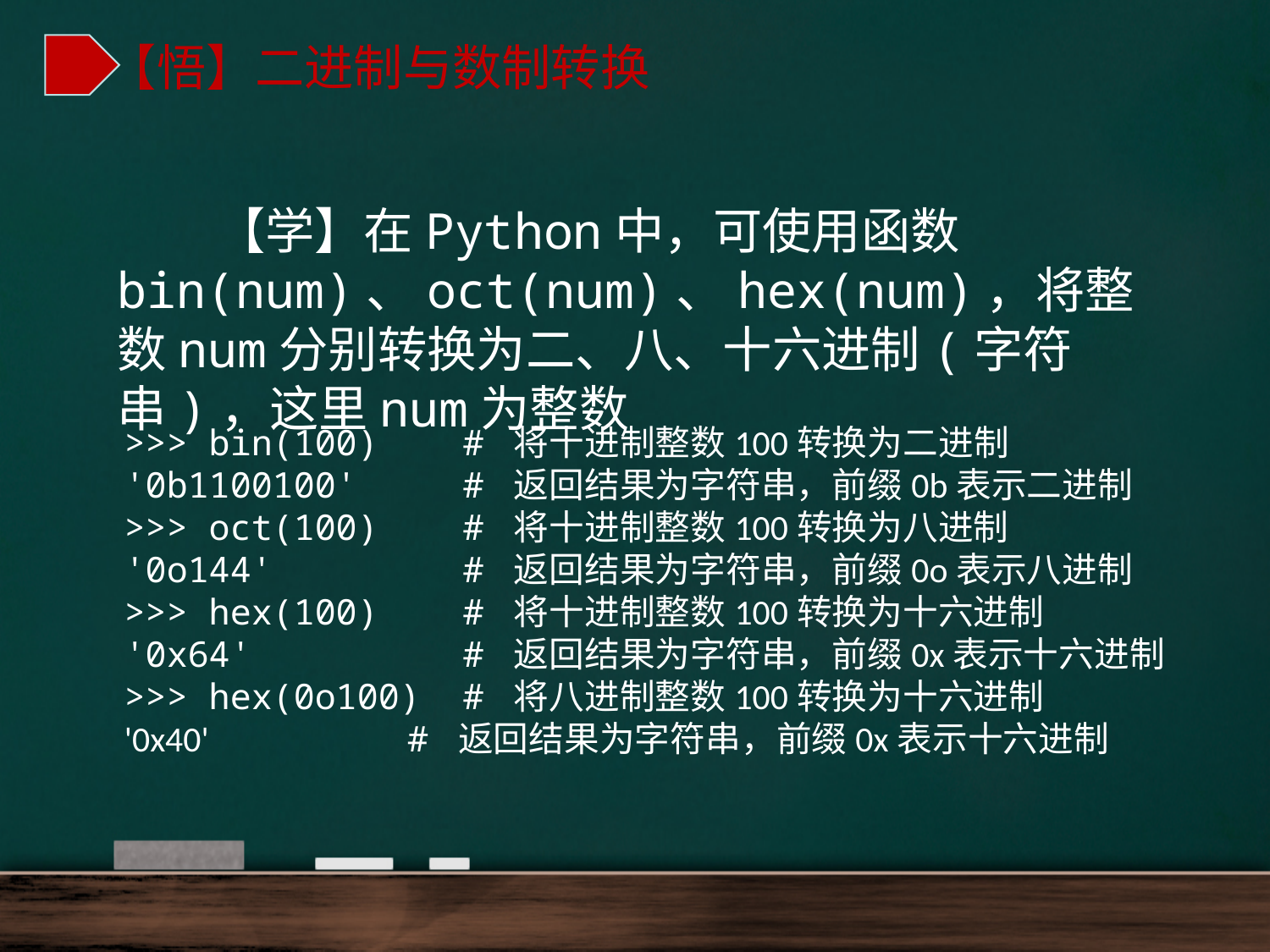

【悟】二进制与数制转换
　　【学】在Python中，可使用函数bin(num)、oct(num)、hex(num)，将整数num分别转换为二、八、十六进制(字符串)，这里num为整数
>>> bin(100)    # 将十进制整数100转换为二进制
'0b1100100'     # 返回结果为字符串，前缀0b表示二进制
>>> oct(100)    # 将十进制整数100转换为八进制
'0o144'         # 返回结果为字符串，前缀0o表示八进制
>>> hex(100)    # 将十进制整数100转换为十六进制
'0x64'          # 返回结果为字符串，前缀0x表示十六进制
>>> hex(0o100)  # 将八进制整数100转换为十六进制
'0x40'                       # 返回结果为字符串，前缀0x表示十六进制